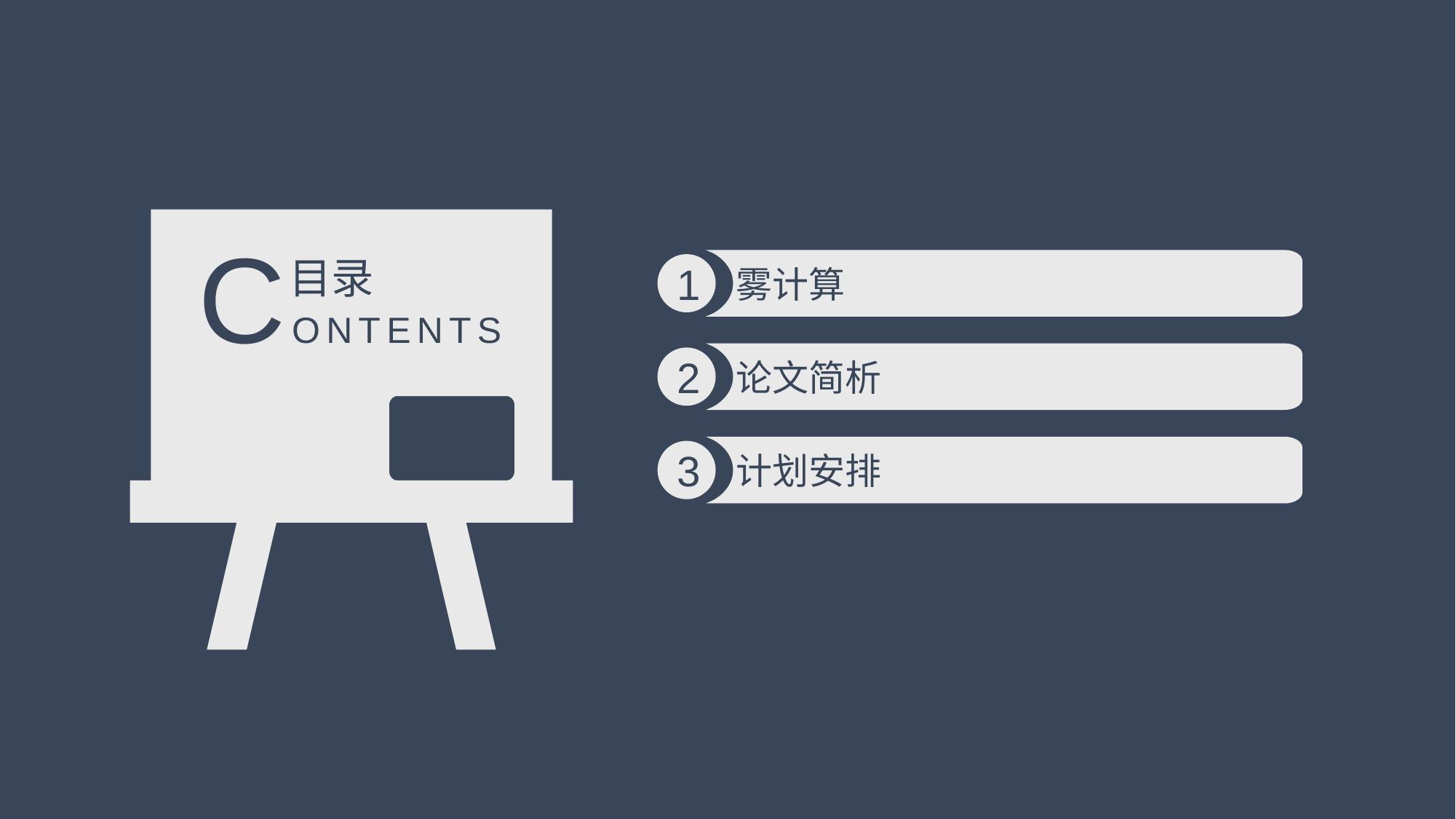

CONTENTS
目录
雾计算
1
论文简析
2
计划安排
3